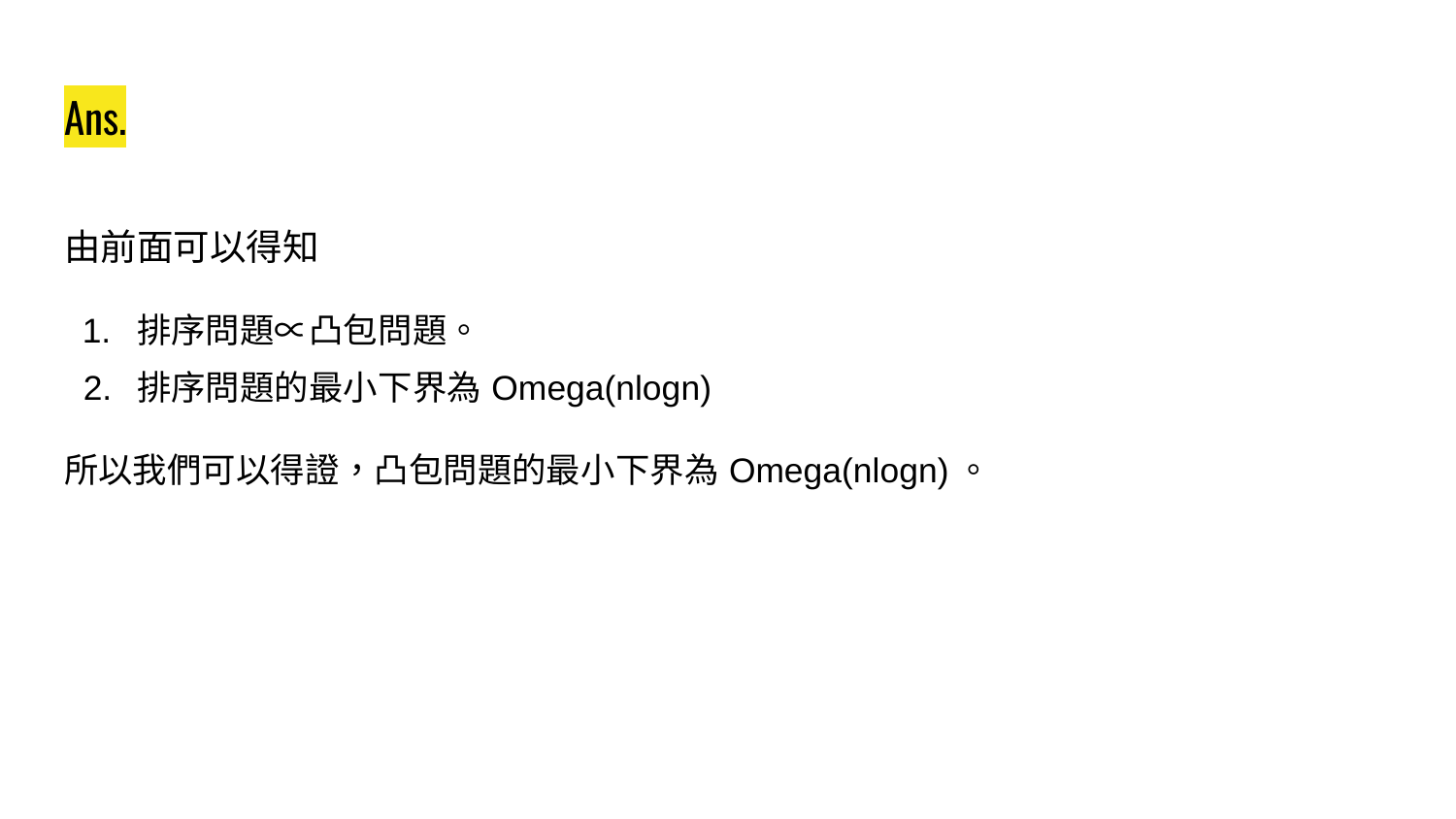

# Ans.
由前面可以得知
排序問題∝凸包問題。
排序問題的最小下界為Omega(nlogn)
所以我們可以得證，凸包問題的最小下界為Omega(nlogn)。